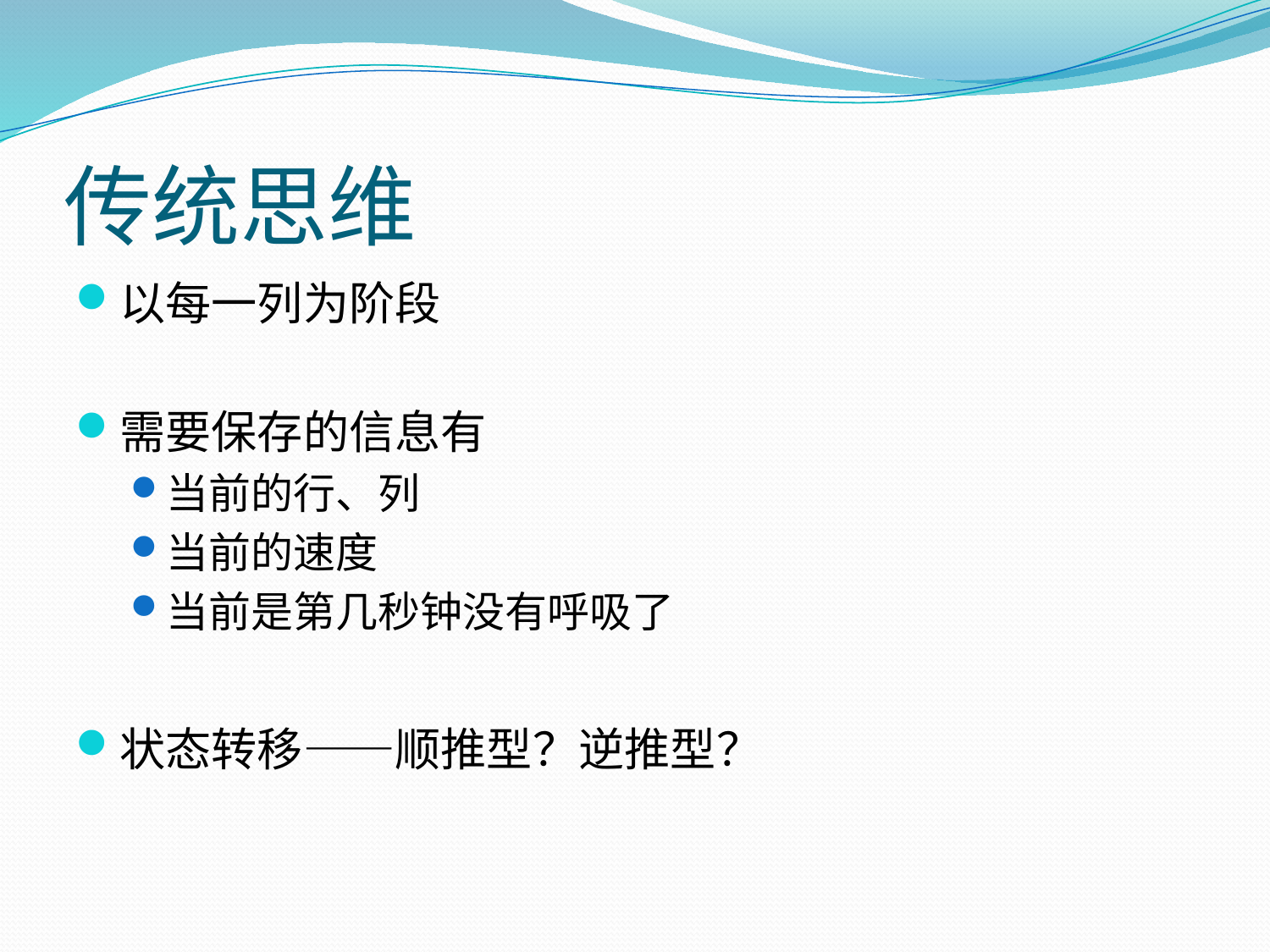

# 传统思维
以每一列为阶段

需要保存的信息有
当前的行、列
当前的速度
当前是第几秒钟没有呼吸了

状态转移——顺推型？逆推型？